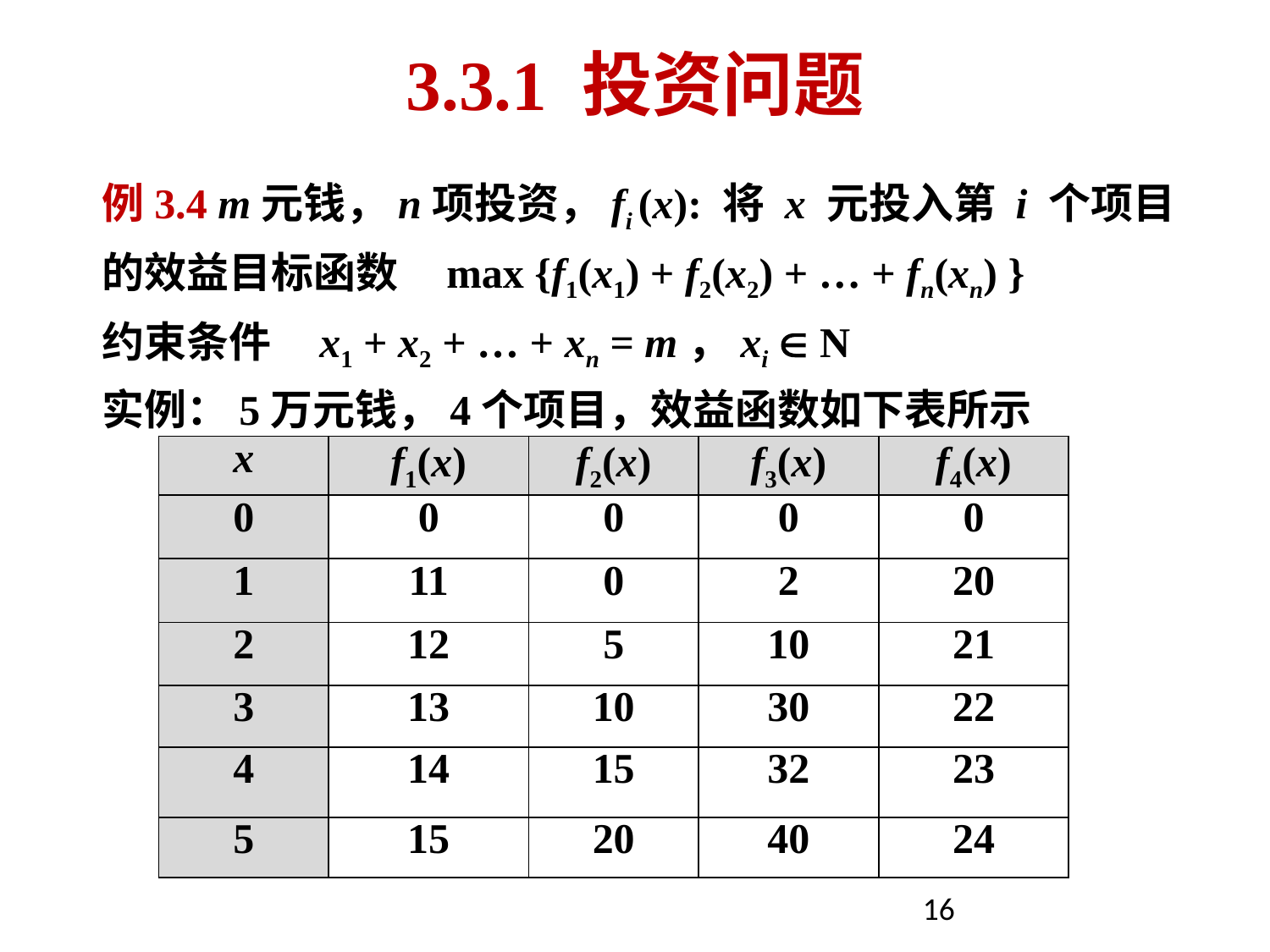

# 3.3.1 投资问题
例3.4 m元钱，n项投资，fi (x): 将 x 元投入第 i 个项目的效益目标函数    max {f1(x1) + f2(x2) + … + fn(xn) }
约束条件    x1 + x2 + … + xn = m，xi ∈ N
实例：5万元钱，4个项目，效益函数如下表所示
| x | f1(x) | f2(x) | f3(x) | f4(x) |
| --- | --- | --- | --- | --- |
| 0 | 0 | 0 | 0 | 0 |
| 1 | 11 | 0 | 2 | 20 |
| 2 | 12 | 5 | 10 | 21 |
| 3 | 13 | 10 | 30 | 22 |
| 4 | 14 | 15 | 32 | 23 |
| 5 | 15 | 20 | 40 | 24 |
16